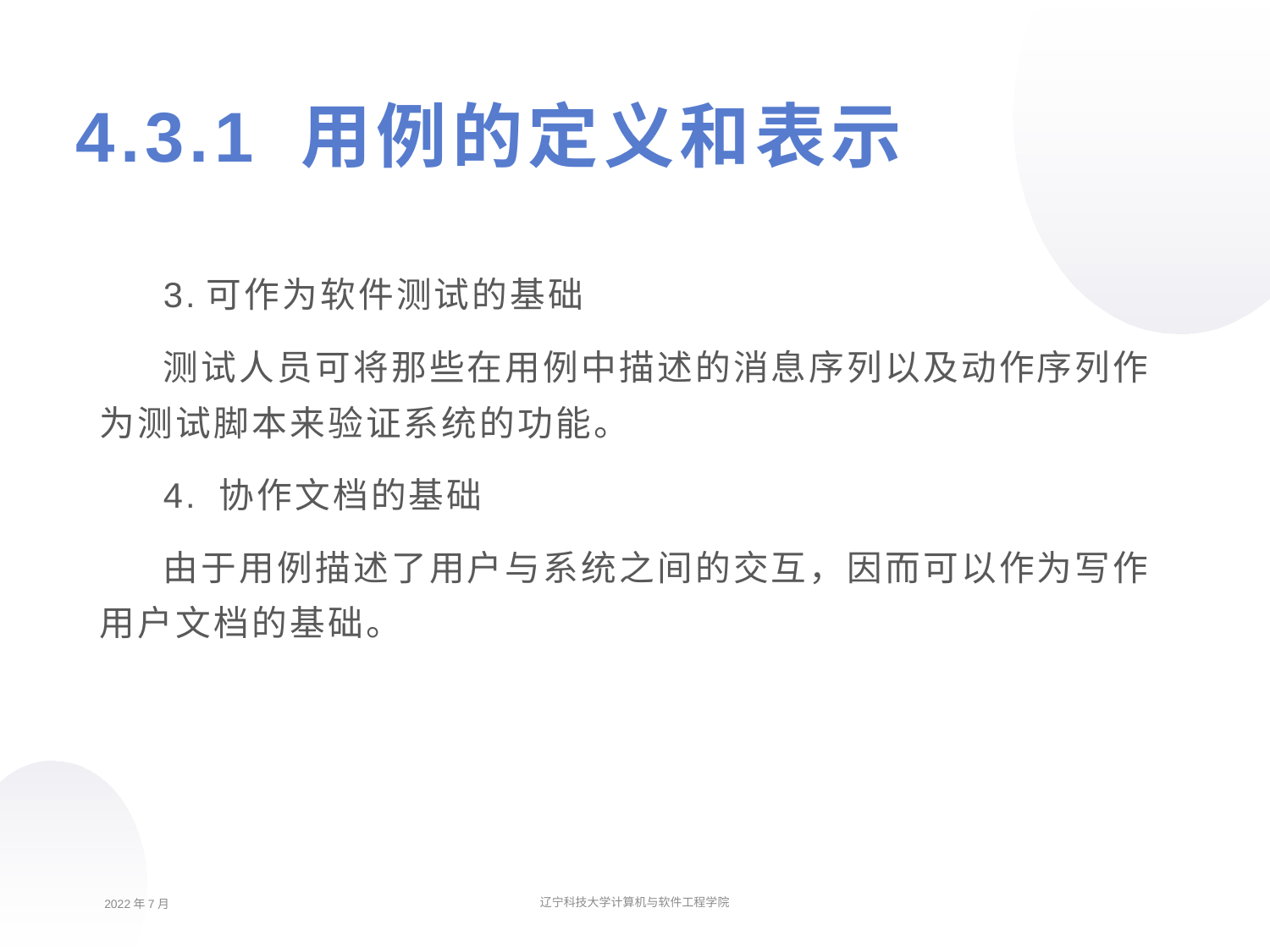

4.3.1 用例的定义和表示
3.可作为软件测试的基础
测试人员可将那些在用例中描述的消息序列以及动作序列作为测试脚本来验证系统的功能。
4. 协作文档的基础
由于用例描述了用户与系统之间的交互，因而可以作为写作用户文档的基础。

2022年7月
辽宁科技大学计算机与软件工程学院
30